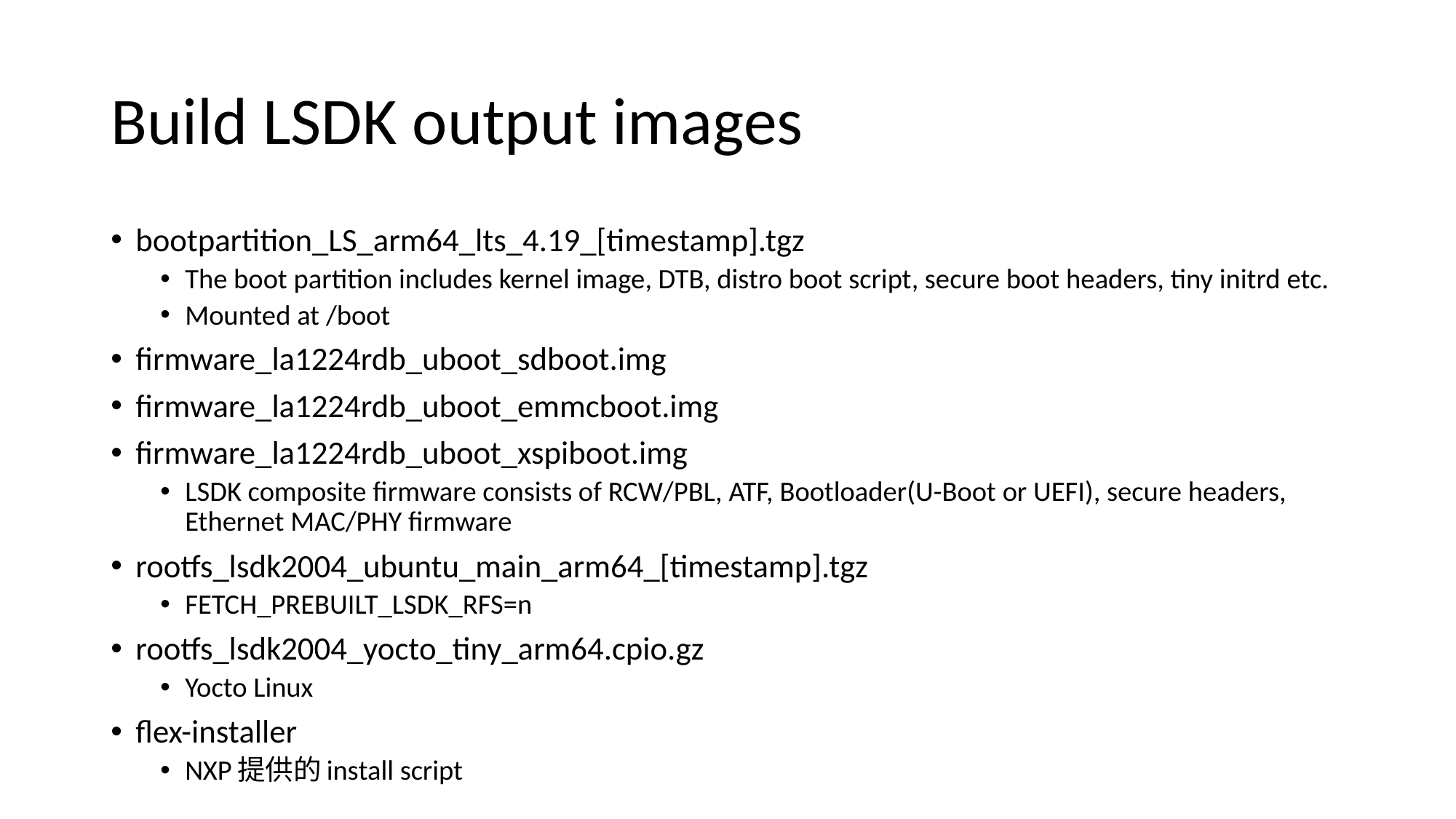

# Build LSDK output images
bootpartition_LS_arm64_lts_4.19_[timestamp].tgz
The boot partition includes kernel image, DTB, distro boot script, secure boot headers, tiny initrd etc.
Mounted at /boot
firmware_la1224rdb_uboot_sdboot.img
firmware_la1224rdb_uboot_emmcboot.img
firmware_la1224rdb_uboot_xspiboot.img
LSDK composite firmware consists of RCW/PBL, ATF, Bootloader(U-Boot or UEFI), secure headers, Ethernet MAC/PHY firmware
rootfs_lsdk2004_ubuntu_main_arm64_[timestamp].tgz
FETCH_PREBUILT_LSDK_RFS=n
rootfs_lsdk2004_yocto_tiny_arm64.cpio.gz
Yocto Linux
flex-installer
NXP提供的install script